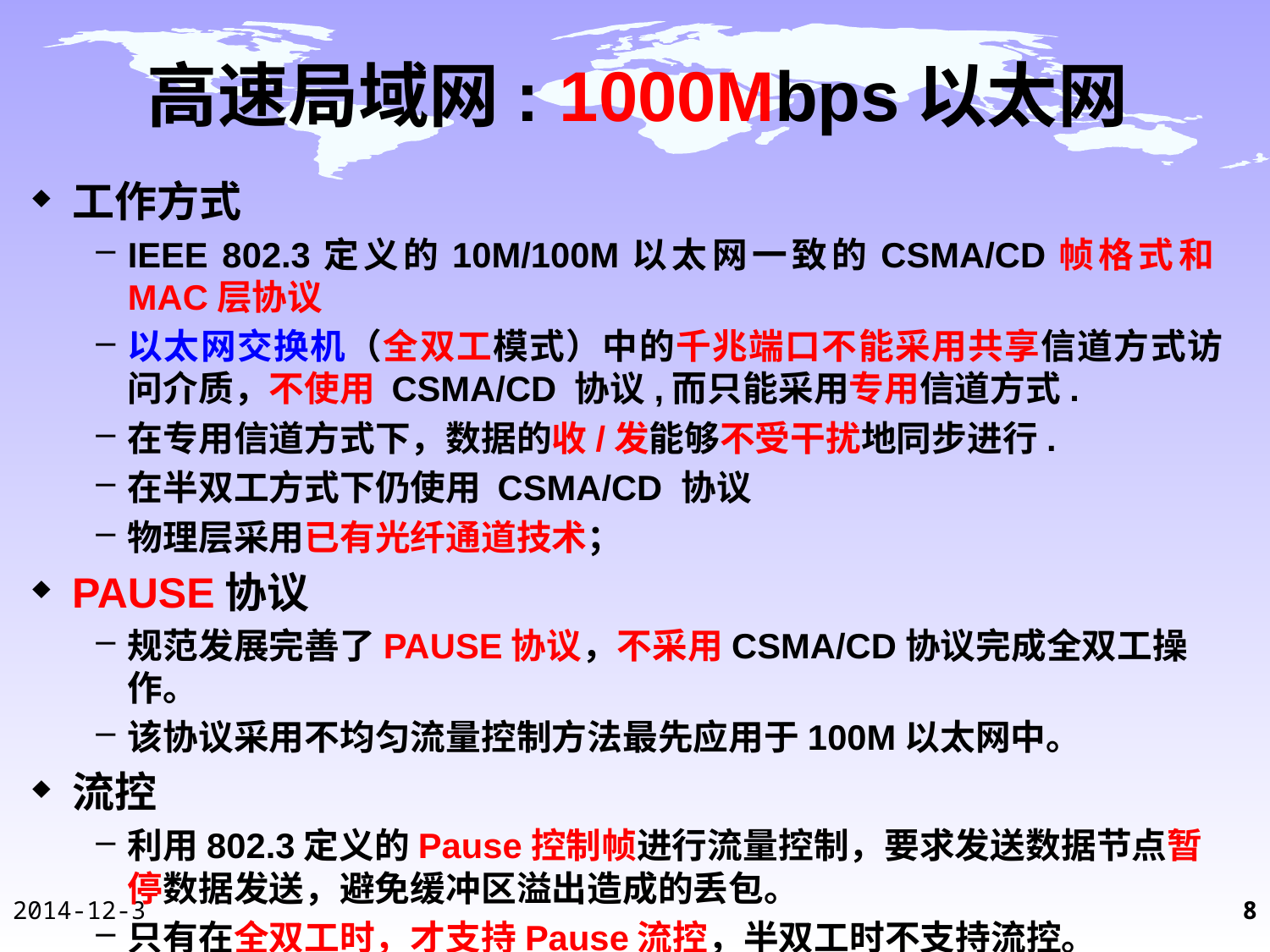

# 高速局域网: 1000Mbps以太网
工作方式
IEEE 802.3定义的10M/100M以太网一致的CSMA/CD帧格式和MAC层协议
以太网交换机（全双工模式）中的千兆端口不能采用共享信道方式访问介质，不使用 CSMA/CD 协议,而只能采用专用信道方式.
在专用信道方式下，数据的收/发能够不受干扰地同步进行.
在半双工方式下仍使用 CSMA/CD 协议
物理层采用已有光纤通道技术；
PAUSE协议
规范发展完善了PAUSE协议，不采用CSMA/CD协议完成全双工操作。
该协议采用不均匀流量控制方法最先应用于100M以太网中。
流控
利用802.3定义的Pause控制帧进行流量控制，要求发送数据节点暂停数据发送，避免缓冲区溢出造成的丢包。
只有在全双工时，才支持Pause流控，半双工时不支持流控。
2014-12-3
8